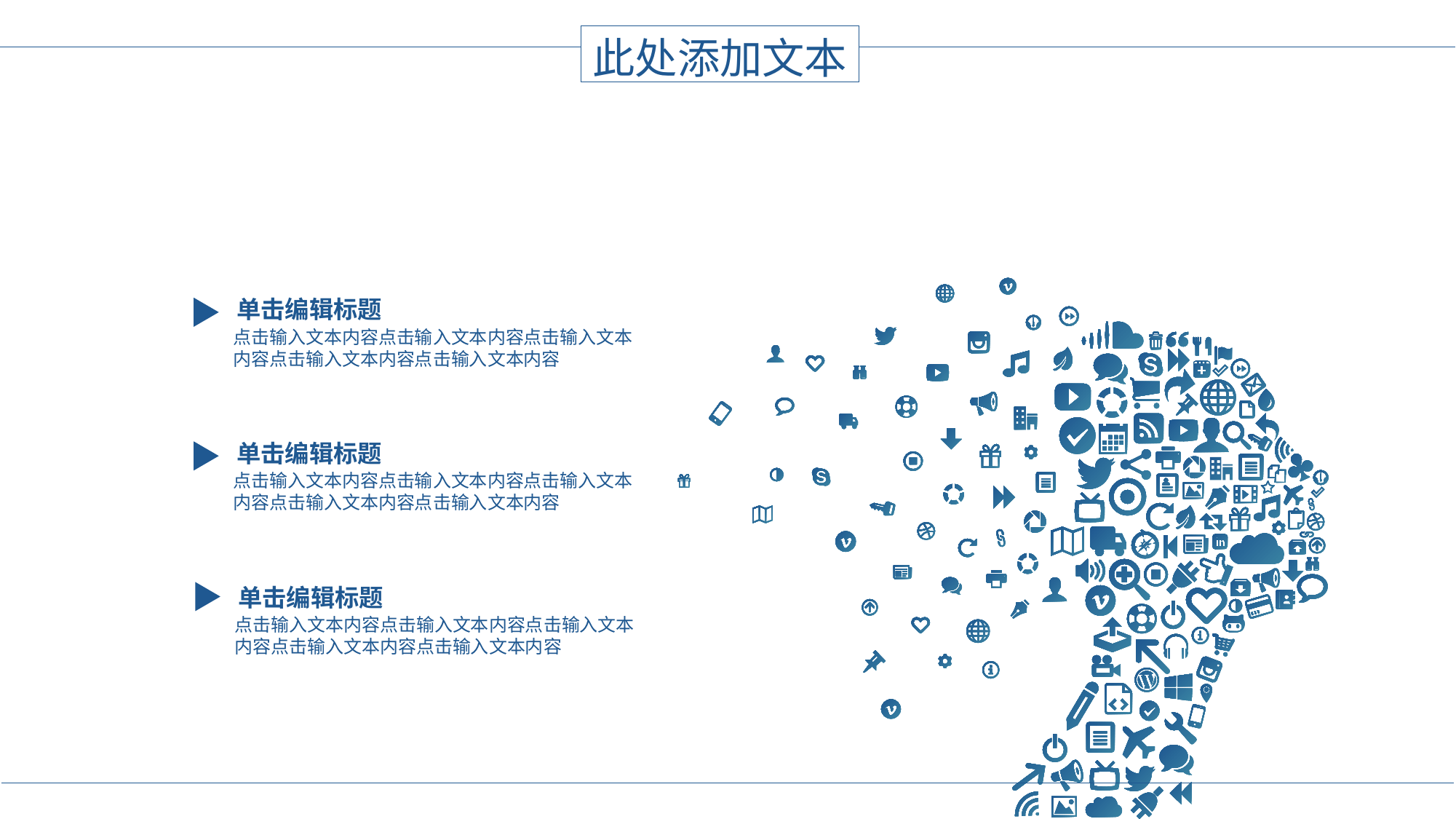

此处添加文本

单击编辑标题

点击输入文本内容点击输入文本内容点击输入文本内容点击输入文本内容点击输入文本内容

单击编辑标题

点击输入文本内容点击输入文本内容点击输入文本内容点击输入文本内容点击输入文本内容

单击编辑标题

点击输入文本内容点击输入文本内容点击输入文本内容点击输入文本内容点击输入文本内容